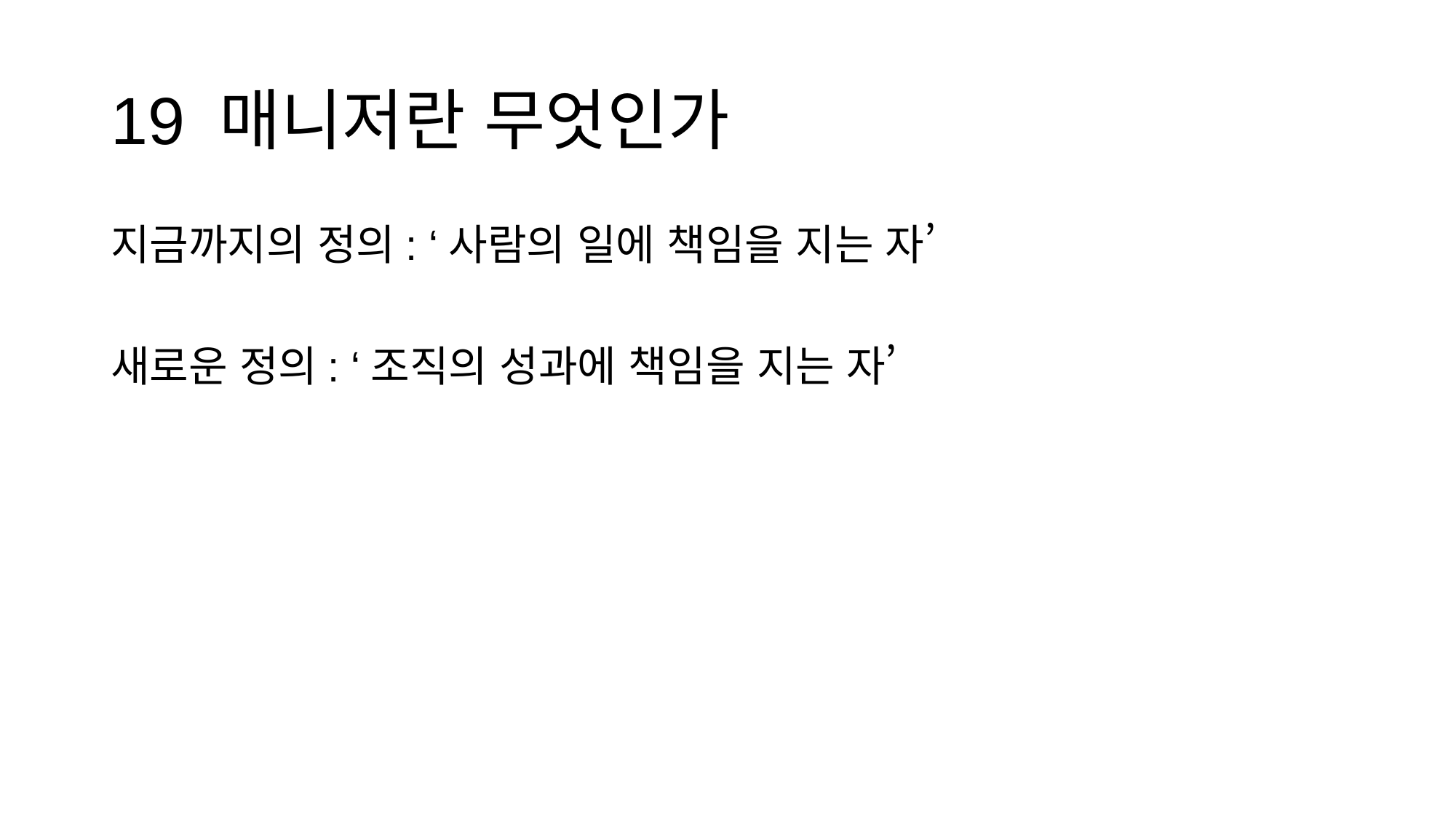

# 19 매니저란 무엇인가
지금까지의 정의: ‘사람의 일에 책임을 지는 자’

새로운 정의: ‘조직의 성과에 책임을 지는 자’